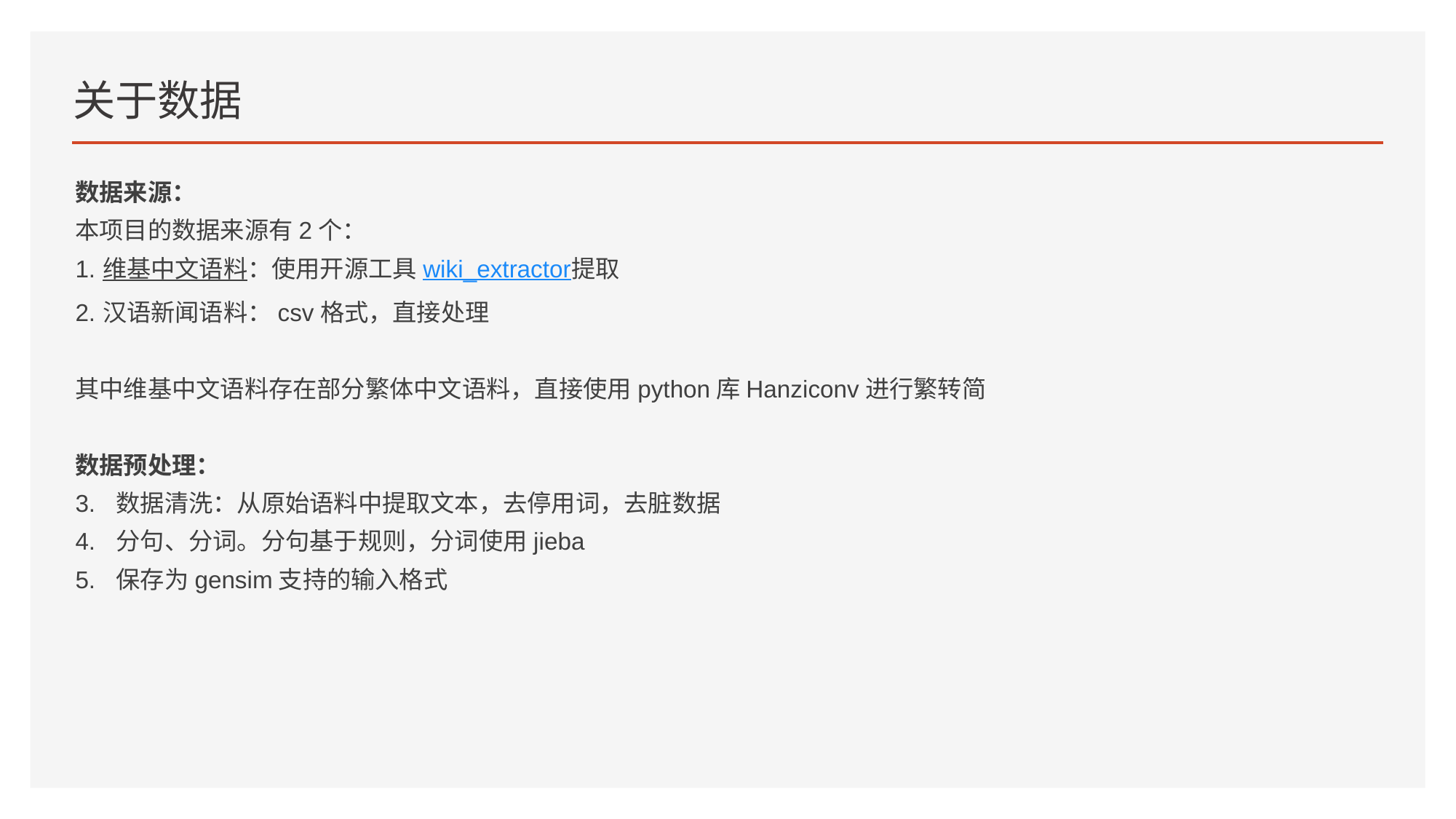

# 关于数据
数据来源：
本项目的数据来源有2个：
维基中文语料：使用开源工具wiki_extractor提取
汉语新闻语料：csv格式，直接处理

其中维基中文语料存在部分繁体中文语料，直接使用python库Hanziconv进行繁转简

数据预处理：
数据清洗：从原始语料中提取文本，去停用词，去脏数据
分句、分词。分句基于规则，分词使用jieba
保存为gensim支持的输入格式